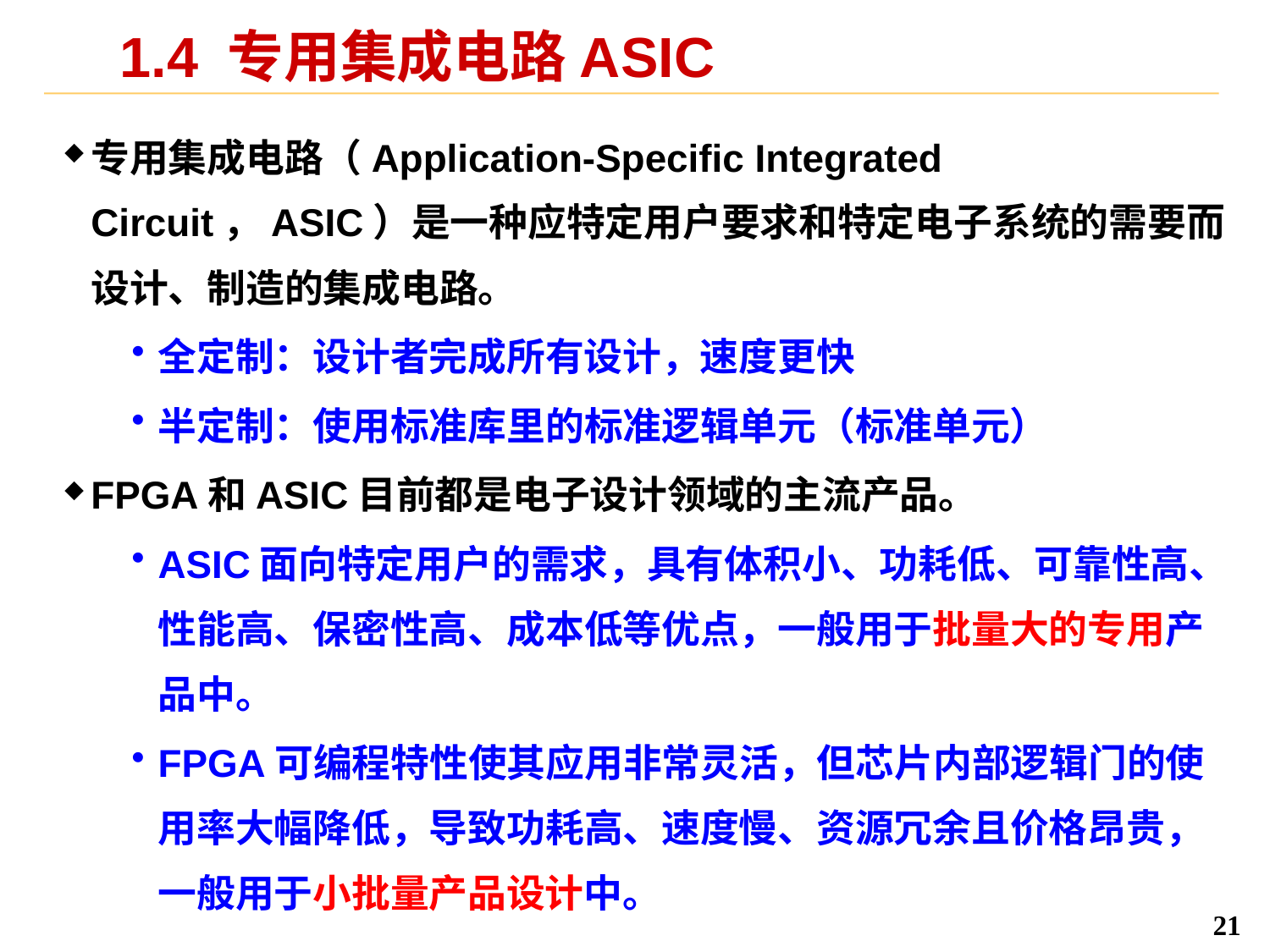

# 1.4 专用集成电路ASIC
专用集成电路（Application-Specific Integrated Circuit，ASIC）是一种应特定用户要求和特定电子系统的需要而设计、制造的集成电路。
全定制：设计者完成所有设计，速度更快
半定制：使用标准库里的标准逻辑单元（标准单元）
FPGA和ASIC目前都是电子设计领域的主流产品。
ASIC面向特定用户的需求，具有体积小、功耗低、可靠性高、性能高、保密性高、成本低等优点，一般用于批量大的专用产品中。
FPGA可编程特性使其应用非常灵活，但芯片内部逻辑门的使用率大幅降低，导致功耗高、速度慢、资源冗余且价格昂贵，一般用于小批量产品设计中。
21